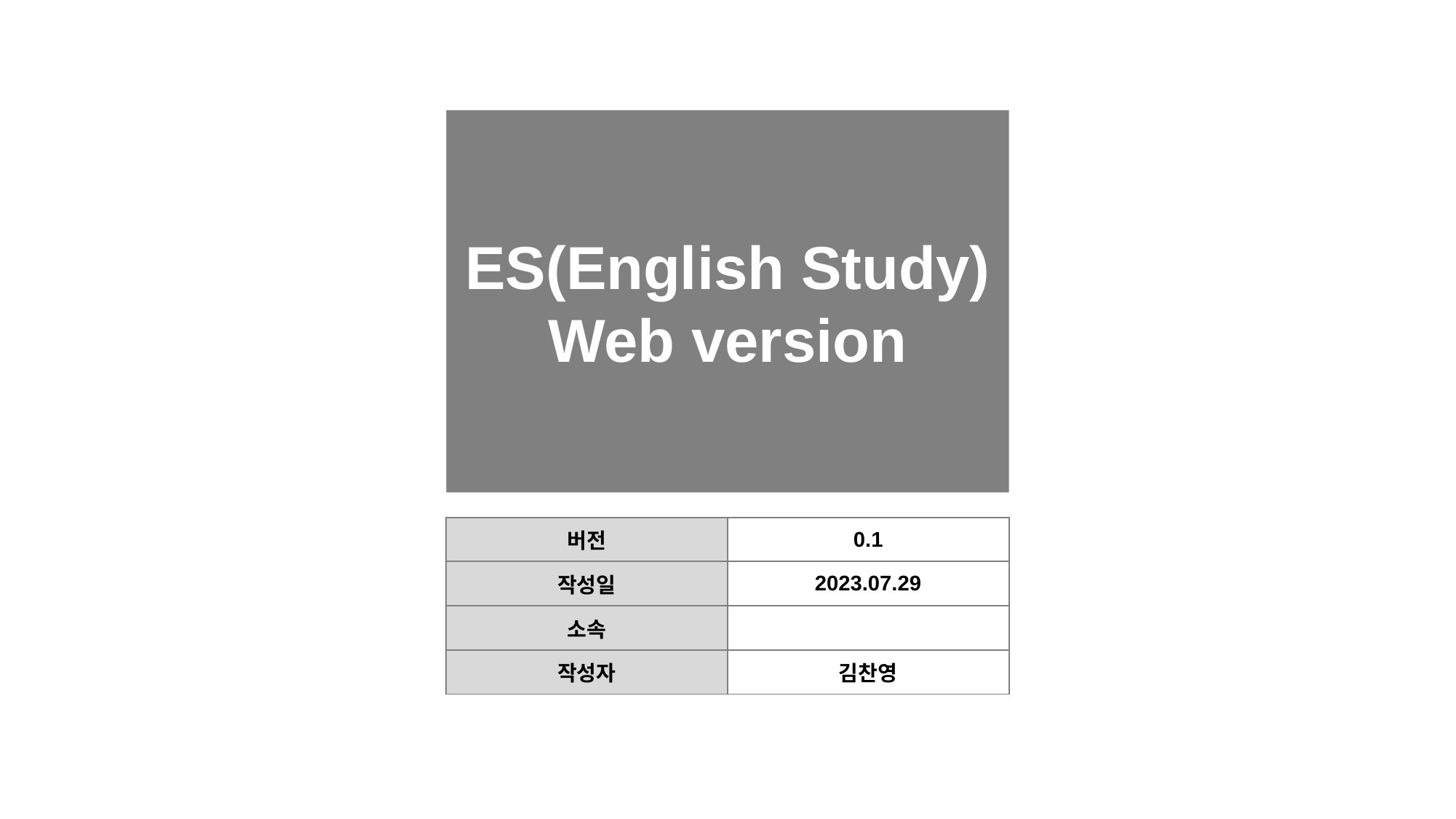

ES(English Study)
Web version
| 버전 | 0.1 |
| --- | --- |
| 작성일 | 2023.07.29 |
| 소속 |  |
| 작성자 | 김찬영 |